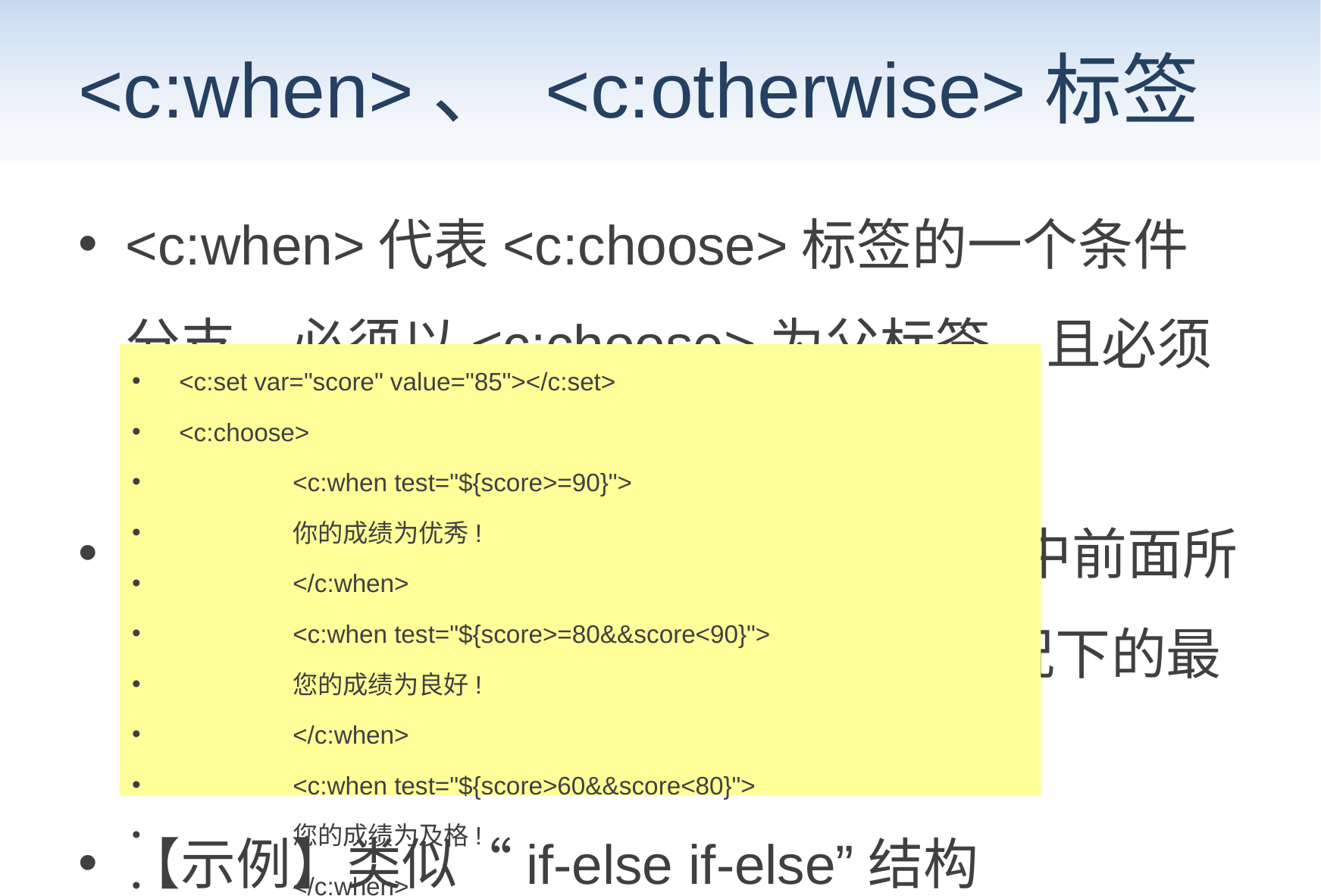

# <c:when>、 <c:otherwise>标签
<c:when>代表<c:choose>标签的一个条件分支，必须以<c:choose>为父标签，且必须在<c:otherwise>标签之前。
<c:otherwise>代表<c:choose>标签中前面所有<c:when>标签条件都不符合的情况下的最后选择。
【示例】类似“if-else if-else”结构
<c:set var="score" value="85"></c:set>
<c:choose>
	<c:when test="${score>=90}">
	你的成绩为优秀!
	</c:when>
	<c:when test="${score>=80&&score<90}">
	您的成绩为良好!
	</c:when>
	<c:when test="${score>60&&score<80}">
	您的成绩为及格!
	</c:when>
	<c:otherwise>
	对不起，您没有通过考试!
	</c:otherwise>
</c:choose>